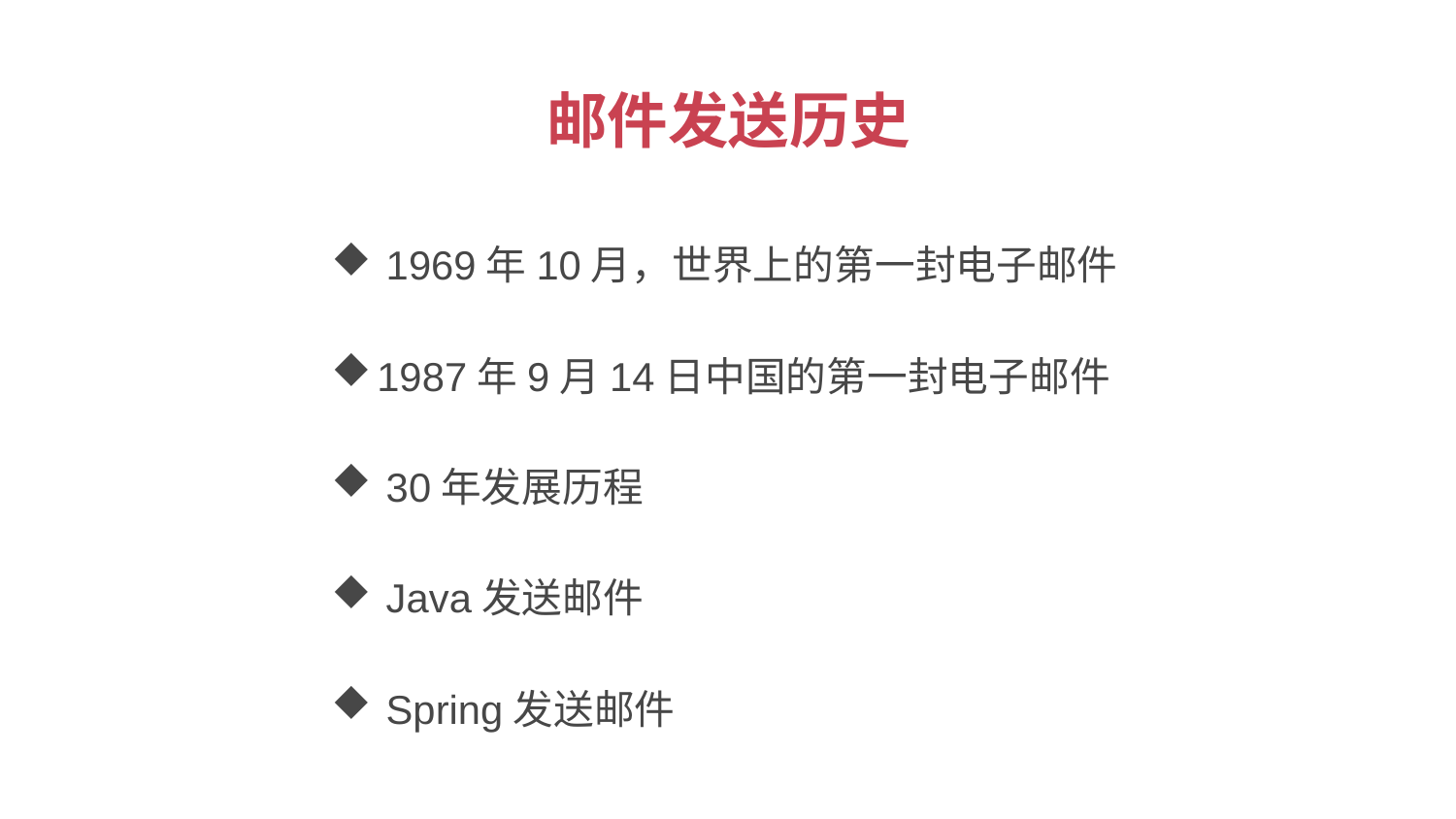

邮件发送历史
1969年10月，世界上的第一封电子邮件
1987年9月14日中国的第一封电子邮件
30年发展历程
Java发送邮件
Spring发送邮件